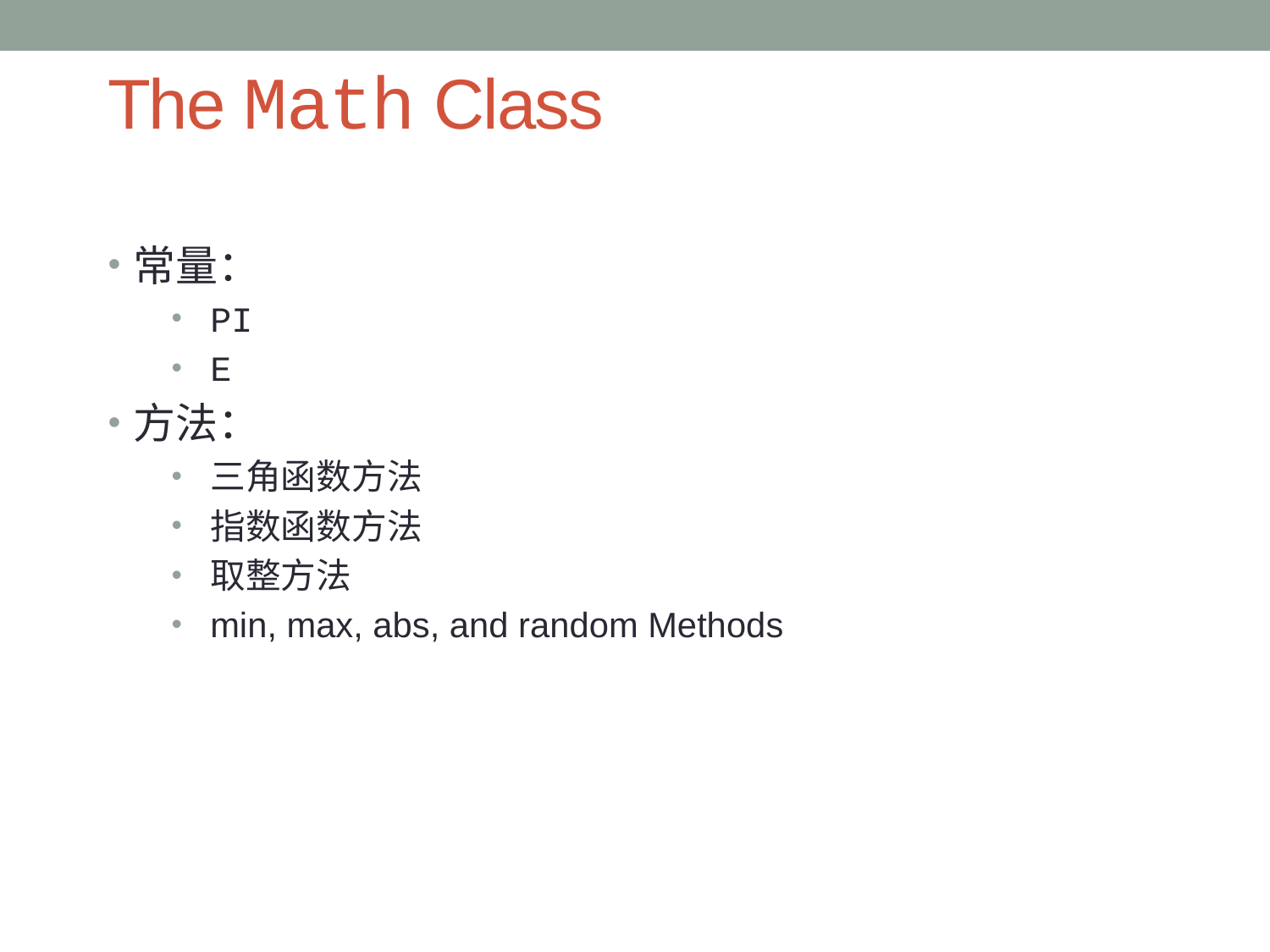

# The Math Class
常量：
PI
E
方法：
三角函数方法
指数函数方法
取整方法
min, max, abs, and random Methods